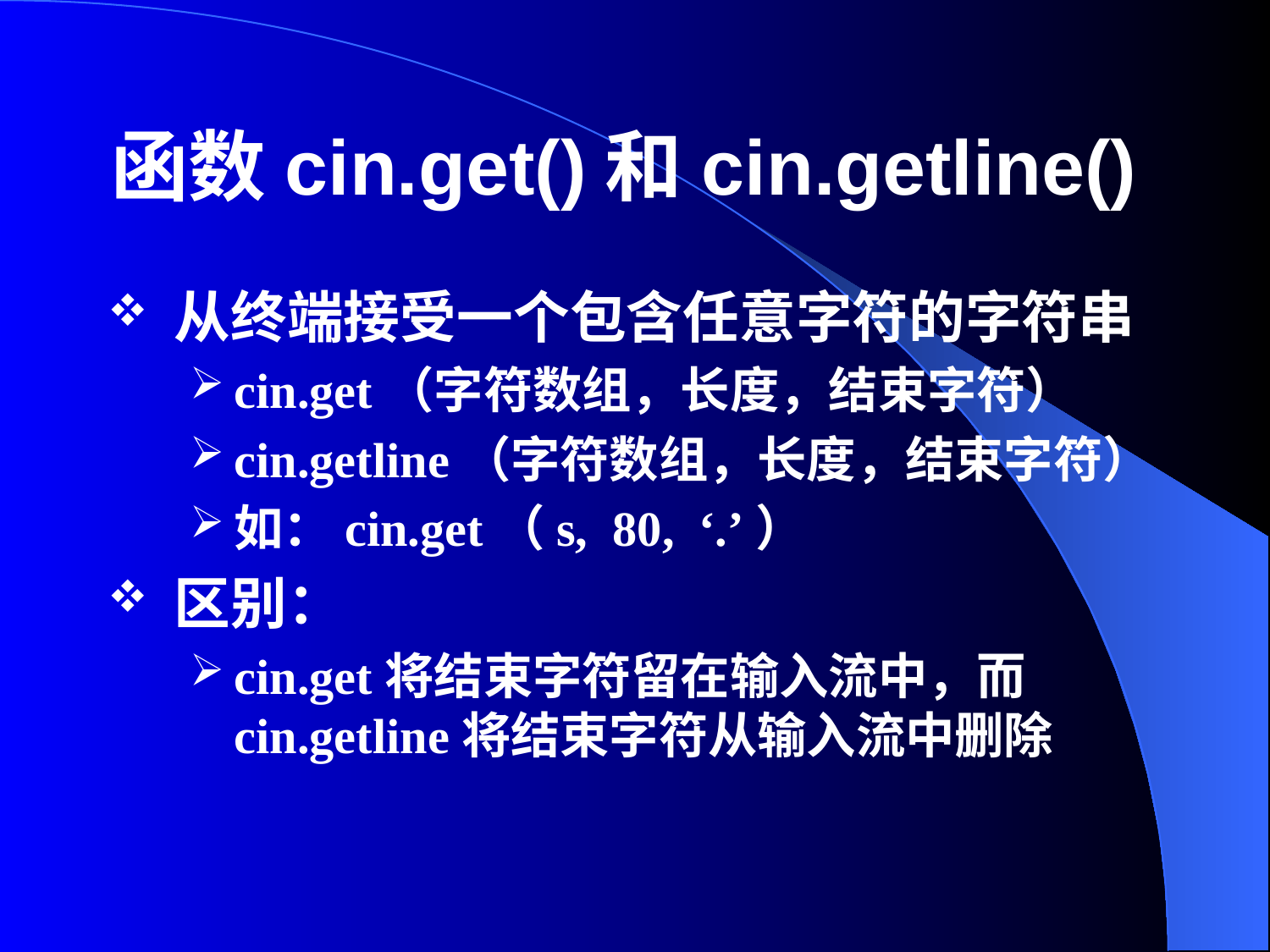

# 函数cin.get()和cin.getline()
从终端接受一个包含任意字符的字符串
cin.get（字符数组，长度，结束字符）
cin.getline（字符数组，长度，结束字符）
如：cin.get（s,  80,  ‘.’）
区别：
cin.get将结束字符留在输入流中，而cin.getline将结束字符从输入流中删除